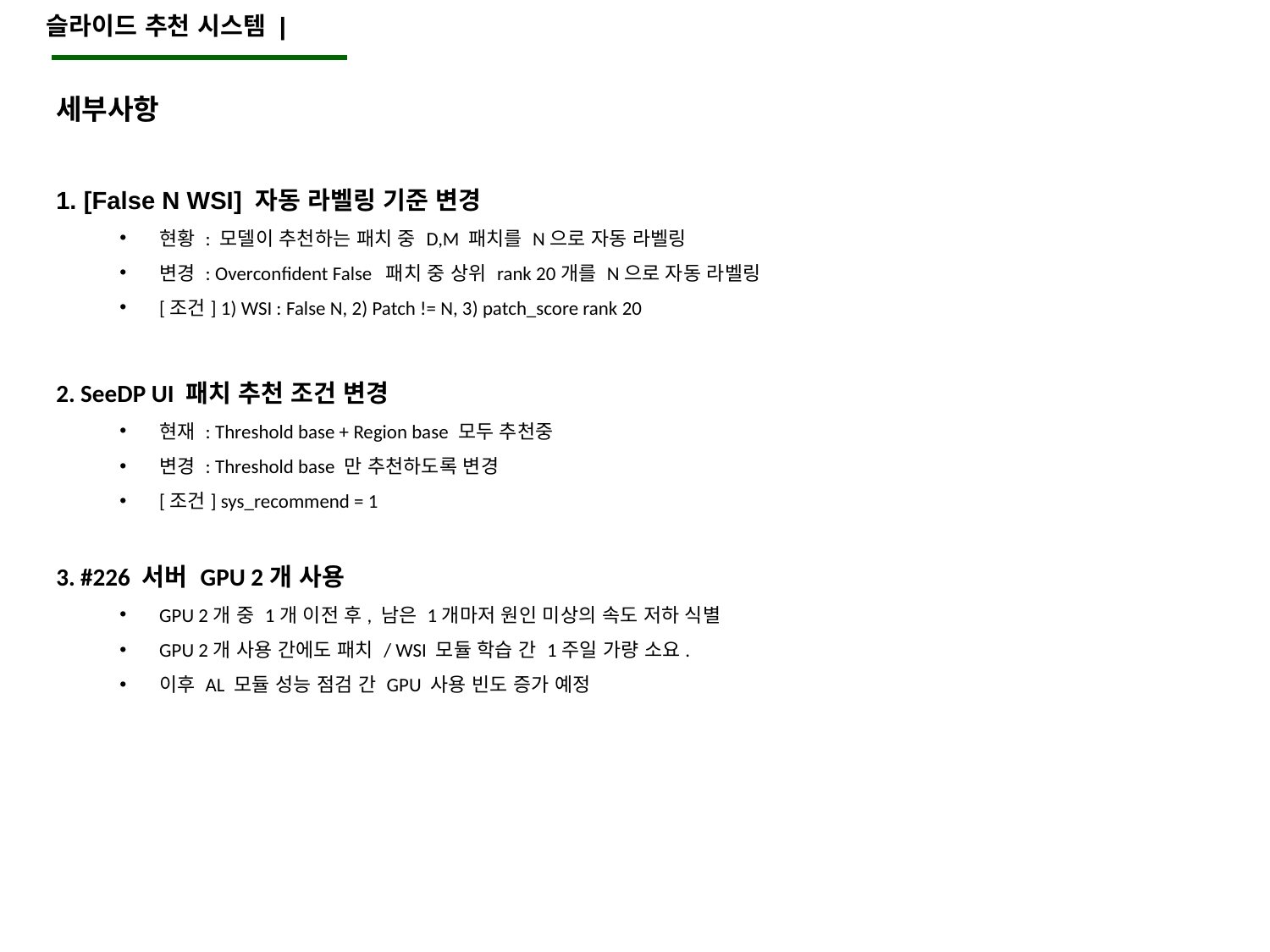

슬라이드 추천 시스템 |
세부사항

1. [False N WSI] 자동 라벨링 기준 변경
현황 : 모델이 추천하는 패치 중 D,M 패치를 N으로 자동 라벨링
변경 : Overconfident False  패치 중 상위 rank 20개를 N으로 자동 라벨링
[조건] 1) WSI : False N, 2) Patch != N, 3) patch_score rank 20

2. SeeDP UI 패치 추천 조건 변경
현재 : Threshold base + Region base 모두 추천중
변경 : Threshold base 만 추천하도록 변경
[조건] sys_recommend = 1

3. #226 서버 GPU 2개 사용
GPU 2개 중 1개 이전 후, 남은 1개마저 원인 미상의 속도 저하 식별
GPU 2개 사용 간에도 패치 / WSI 모듈 학습 간 1주일 가량 소요.
이후 AL 모듈 성능 점검 간 GPU 사용 빈도 증가 예정